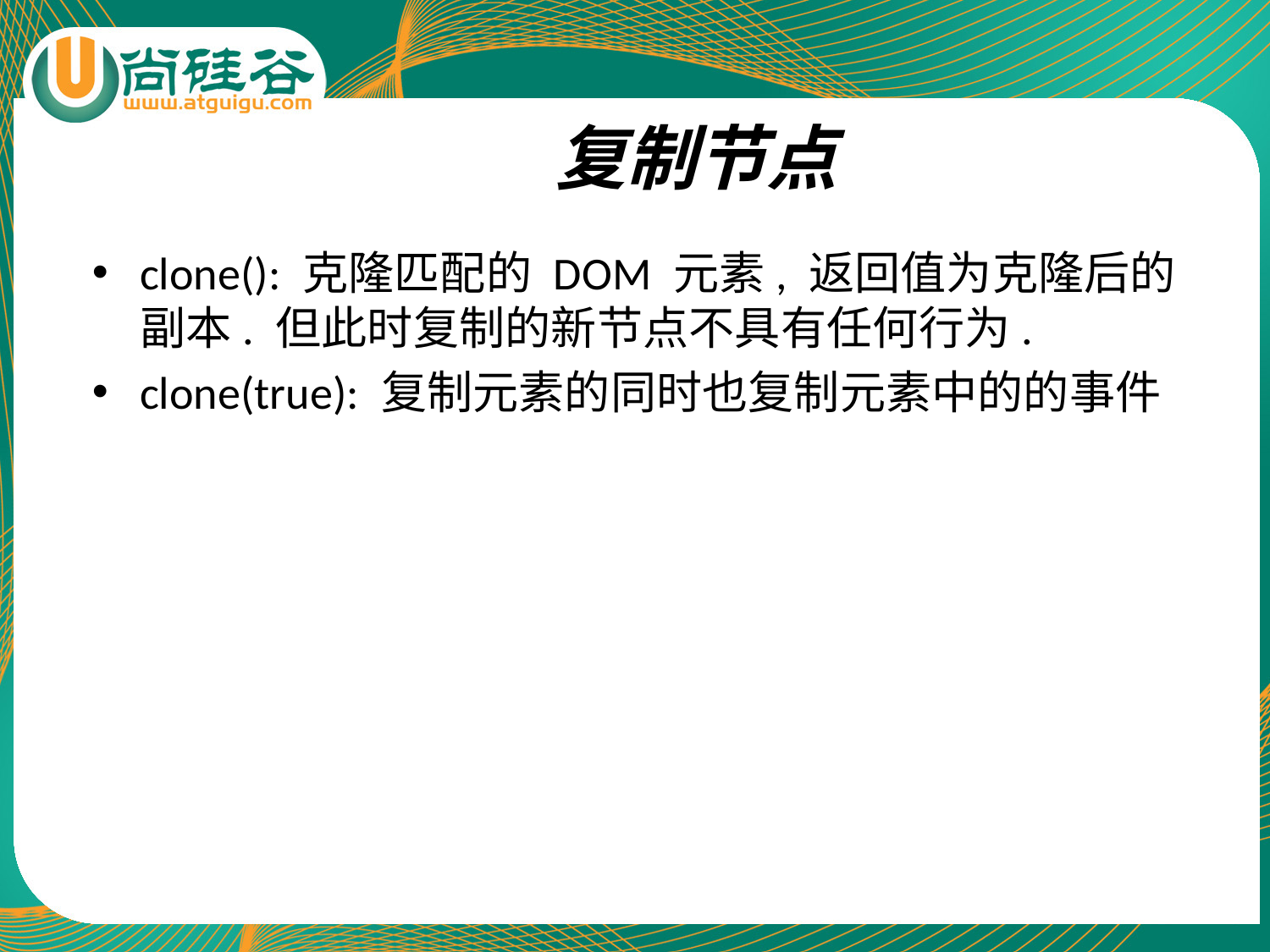

# 复制节点
clone(): 克隆匹配的 DOM 元素, 返回值为克隆后的副本. 但此时复制的新节点不具有任何行为.
clone(true): 复制元素的同时也复制元素中的的事件